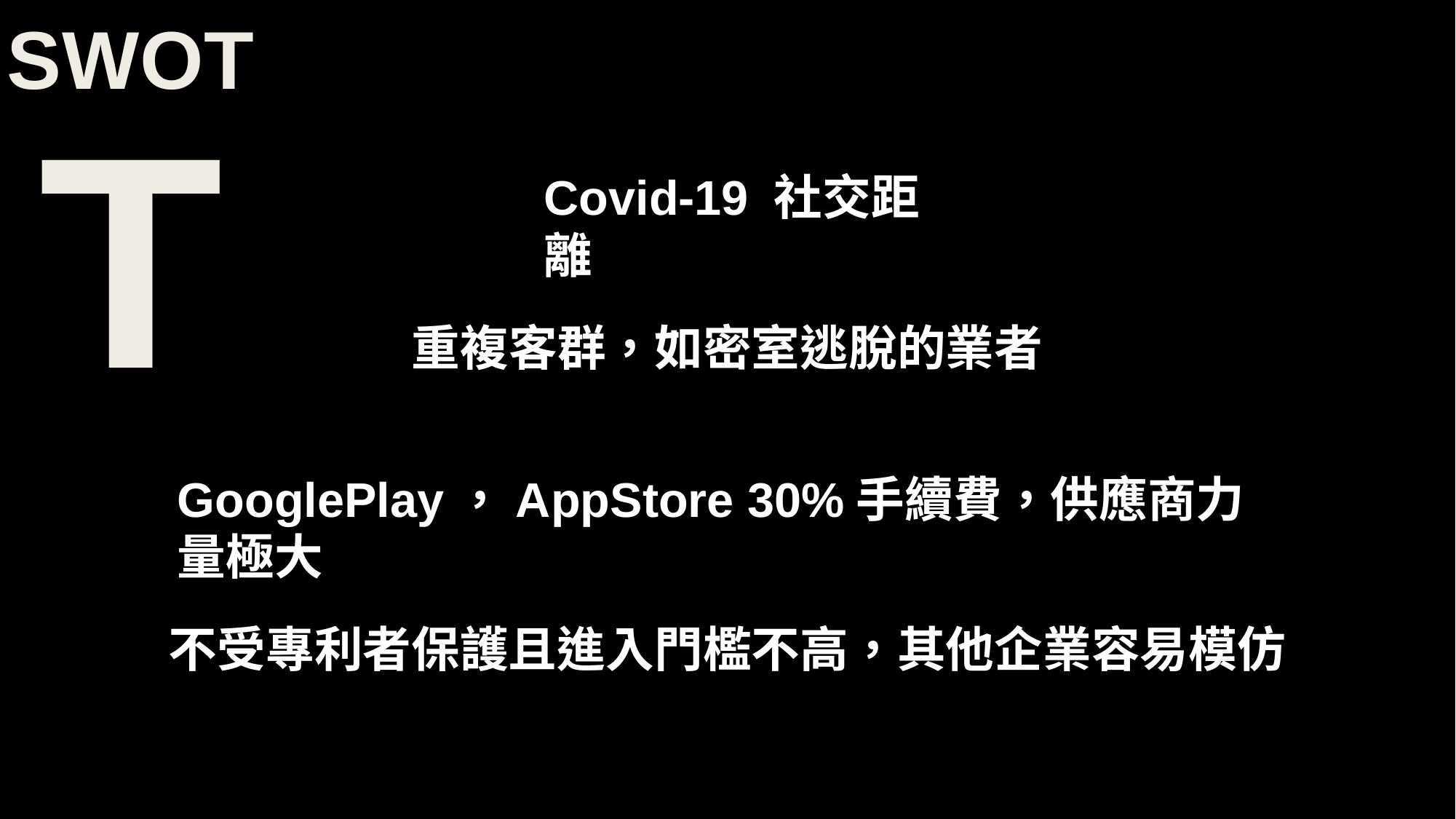

SWOT
T
Covid-19 社交距離
重複客群，如密室逃脫的業者

GooglePlay，AppStore 30%手續費，供應商力量極大
不受專利者保護且進入門檻不高，其他企業容易模仿